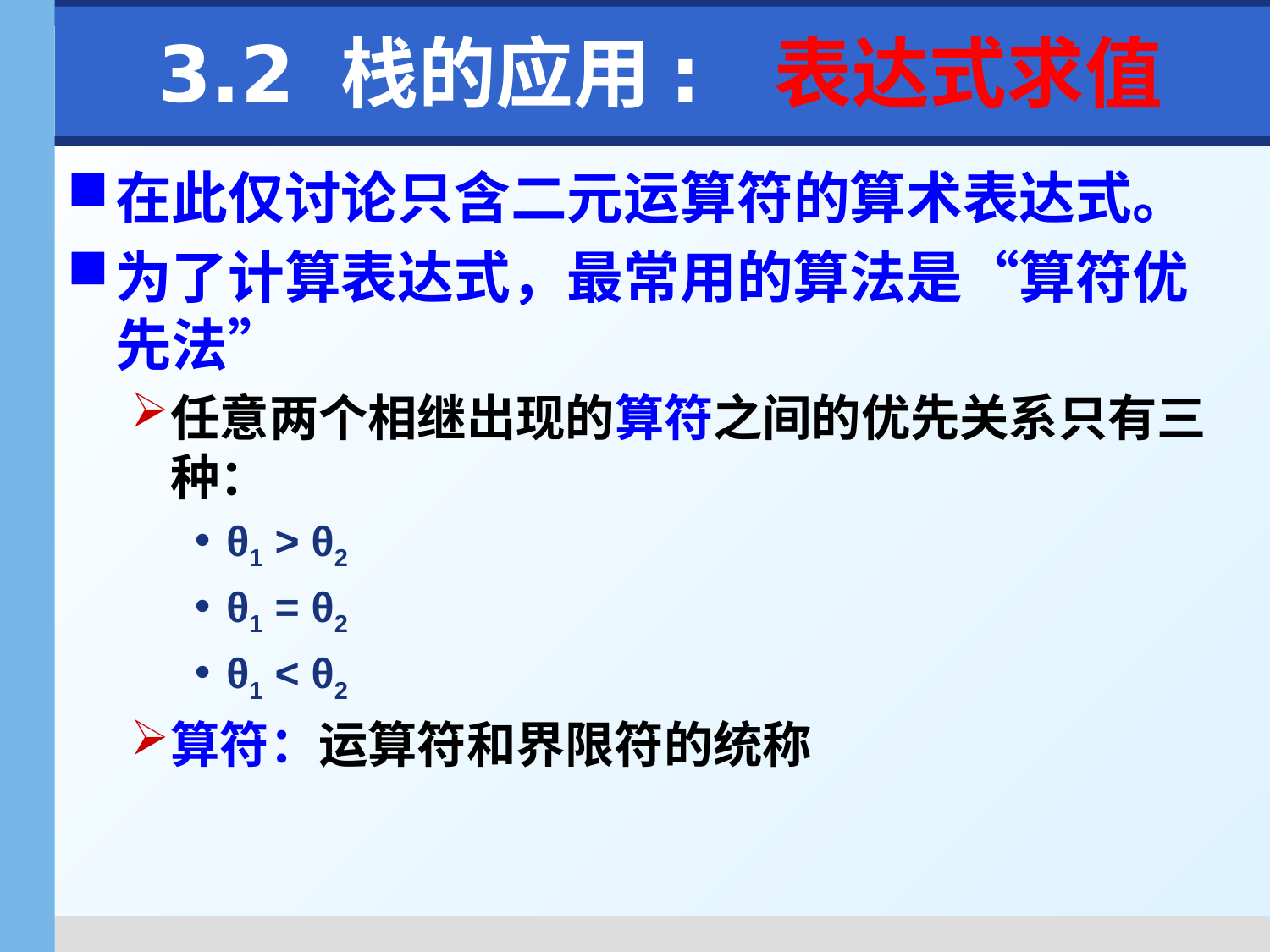

# 3.2 栈的应用:  表达式求值
在此仅讨论只含二元运算符的算术表达式。
为了计算表达式，最常用的算法是“算符优先法”
任意两个相继出现的算符之间的优先关系只有三种：
θ1 > θ2
θ1 = θ2
θ1 < θ2
算符：运算符和界限符的统称